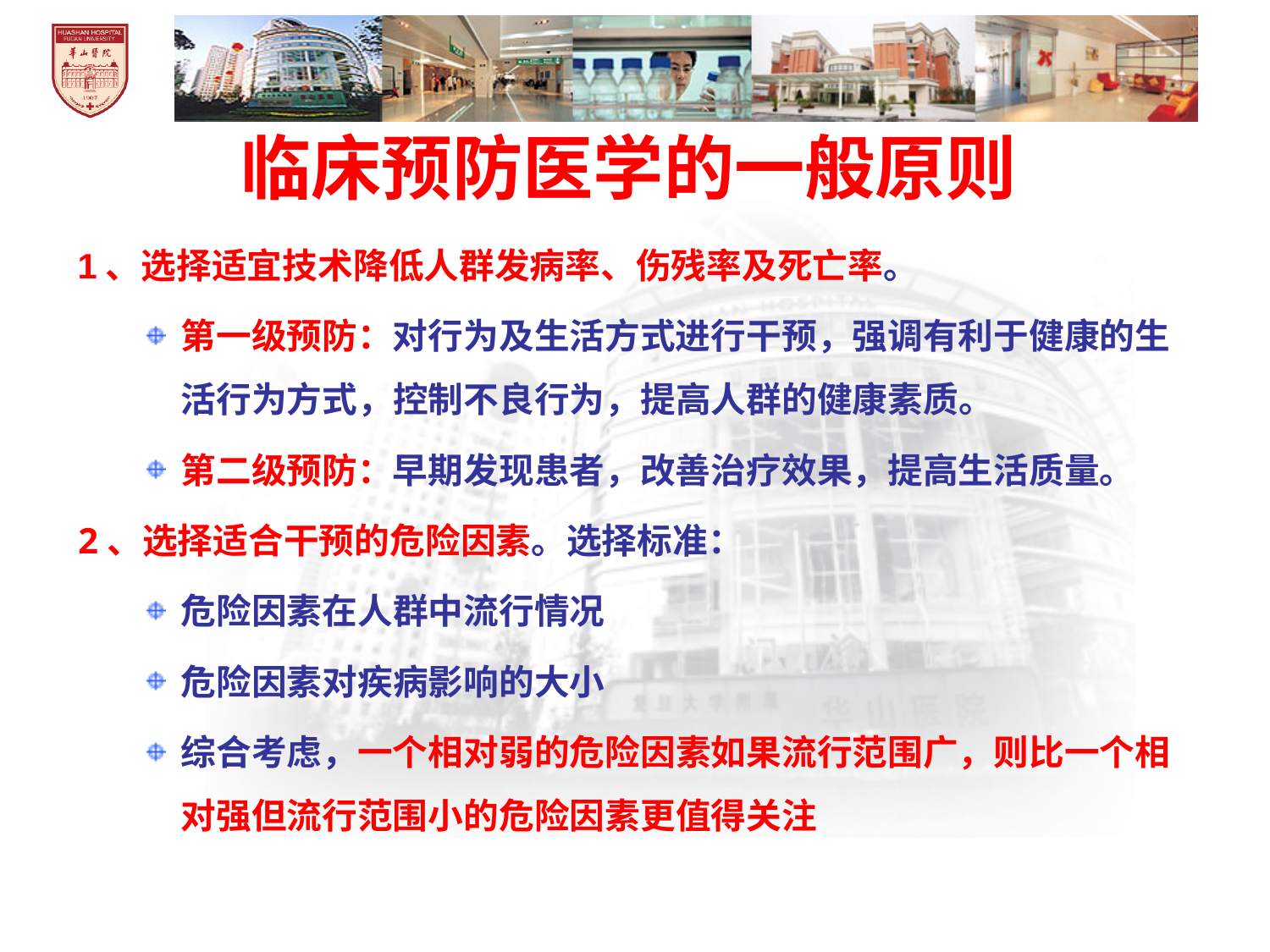

临床预防医学的一般原则
1、选择适宜技术降低人群发病率、伤残率及死亡率。
第一级预防：对行为及生活方式进行干预，强调有利于健康的生活行为方式，控制不良行为，提高人群的健康素质。
第二级预防：早期发现患者，改善治疗效果，提高生活质量。
2、选择适合干预的危险因素。选择标准：
危险因素在人群中流行情况
危险因素对疾病影响的大小
综合考虑，一个相对弱的危险因素如果流行范围广，则比一个相对强但流行范围小的危险因素更值得关注